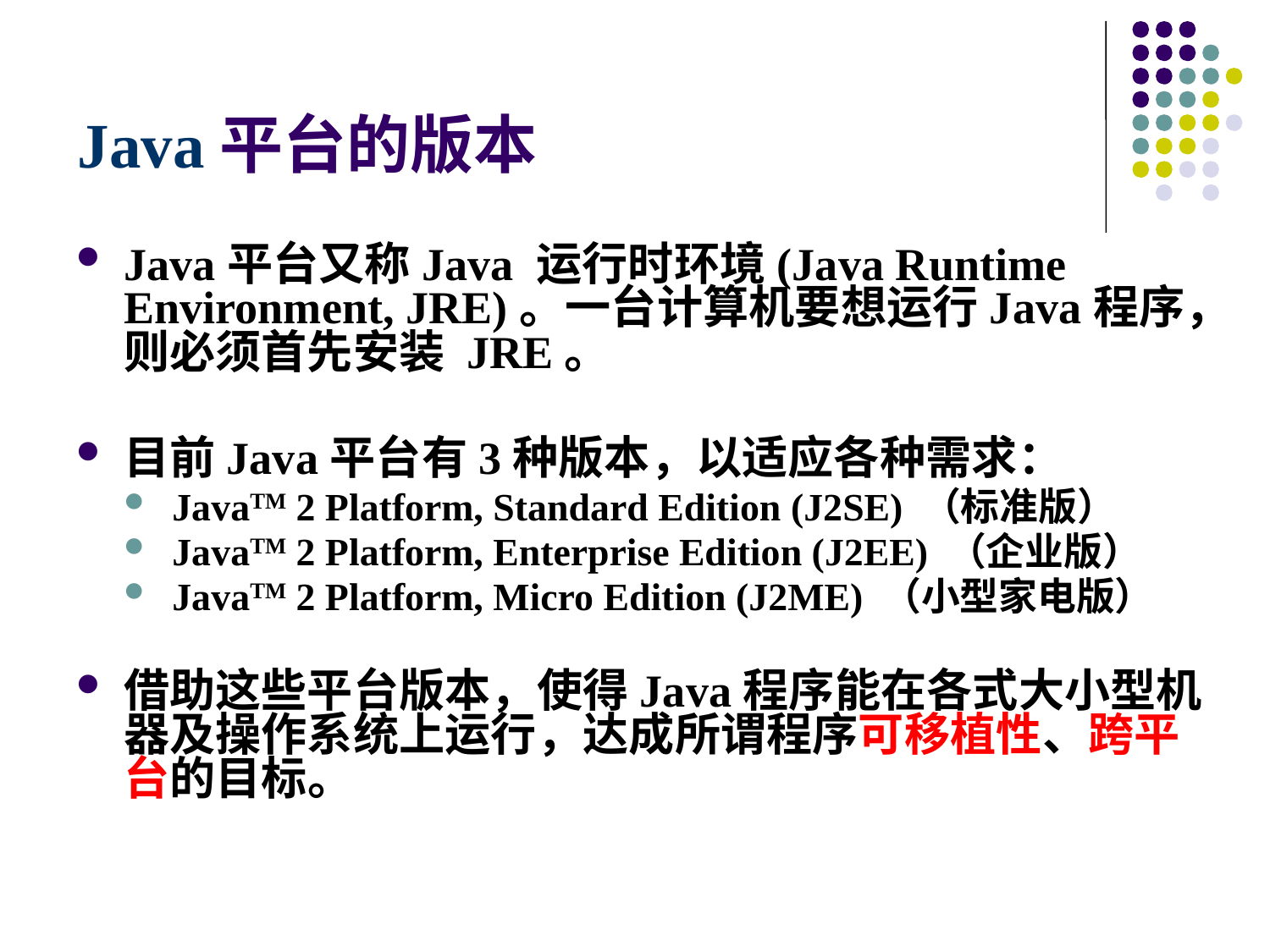

# Java平台的版本
Java平台又称Java 运行时环境(Java Runtime Environment, JRE)。一台计算机要想运行Java程序，则必须首先安装 JRE。

目前Java平台有3种版本，以适应各种需求：
JavaTM 2 Platform, Standard Edition (J2SE) （标准版）
JavaTM 2 Platform, Enterprise Edition (J2EE) （企业版）
JavaTM 2 Platform, Micro Edition (J2ME) （小型家电版）

借助这些平台版本，使得Java程序能在各式大小型机器及操作系统上运行，达成所谓程序可移植性、跨平台的目标。